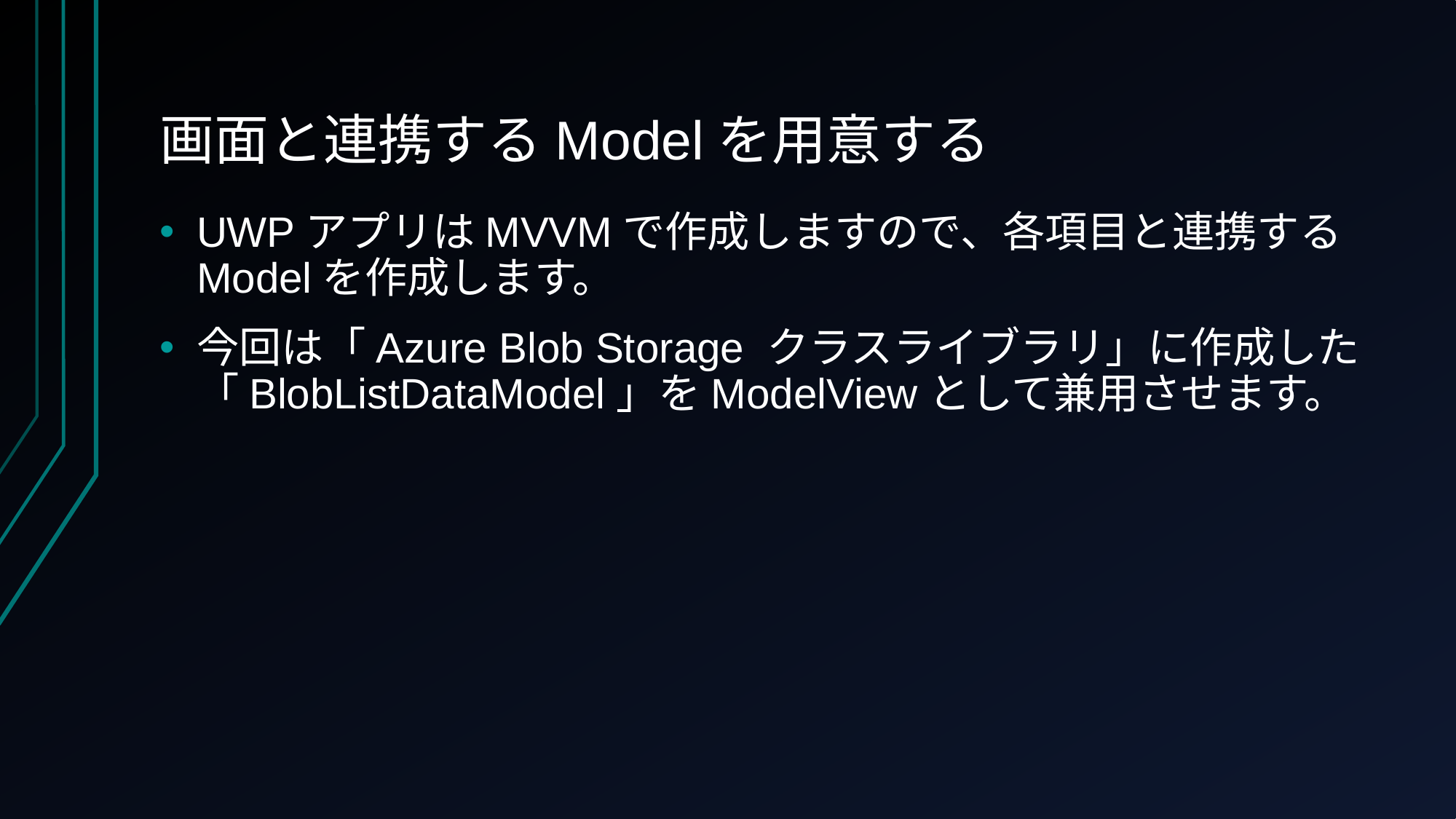

# 画面と連携するModelを用意する
UWPアプリはMVVMで作成しますので、各項目と連携するModelを作成します。
今回は「Azure Blob Storage クラスライブラリ」に作成した「BlobListDataModel」をModelViewとして兼用させます。